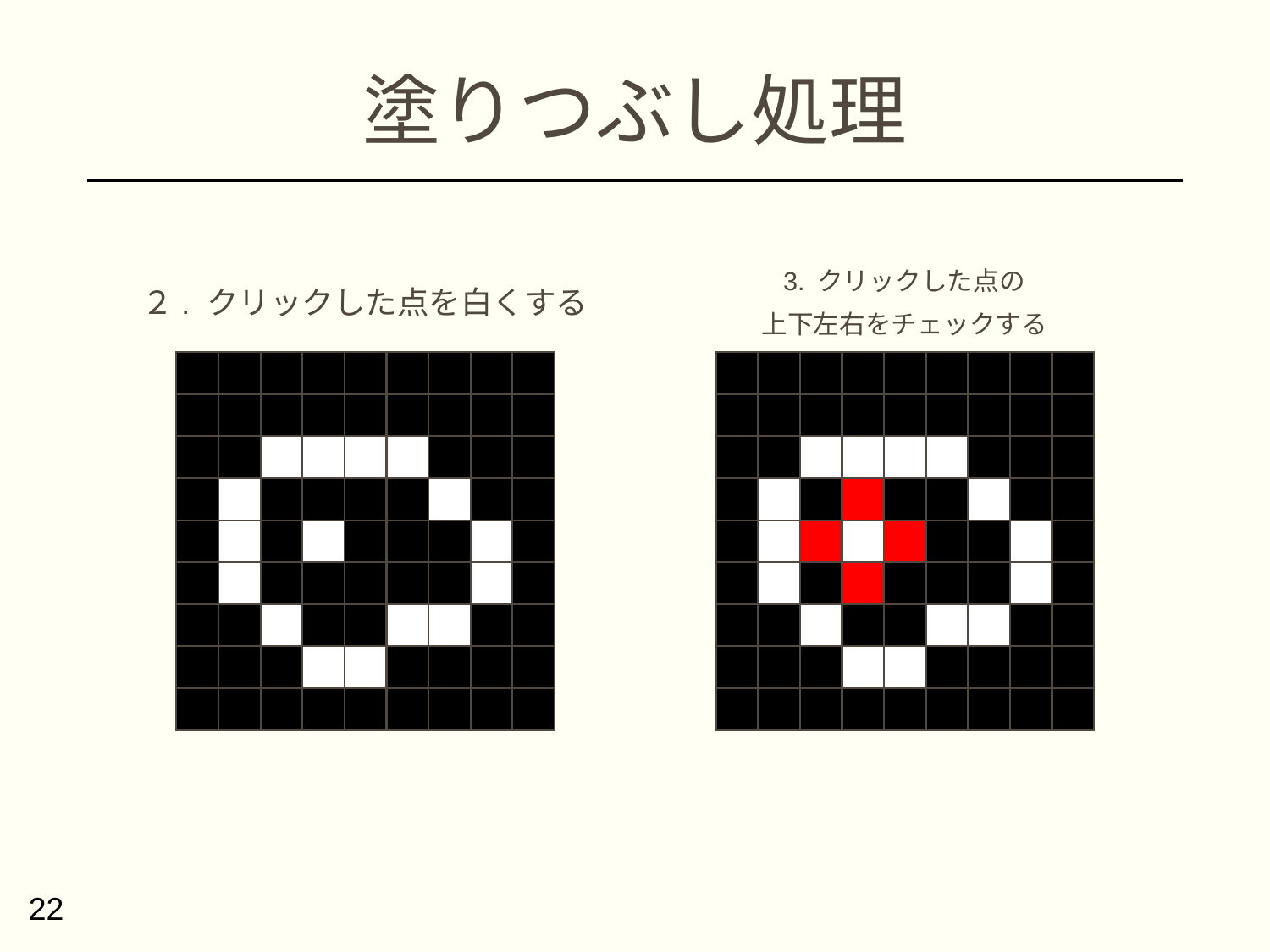

# 塗りつぶし処理
3. クリックした点の
上下左右をチェックする
２. クリックした点を白くする

22